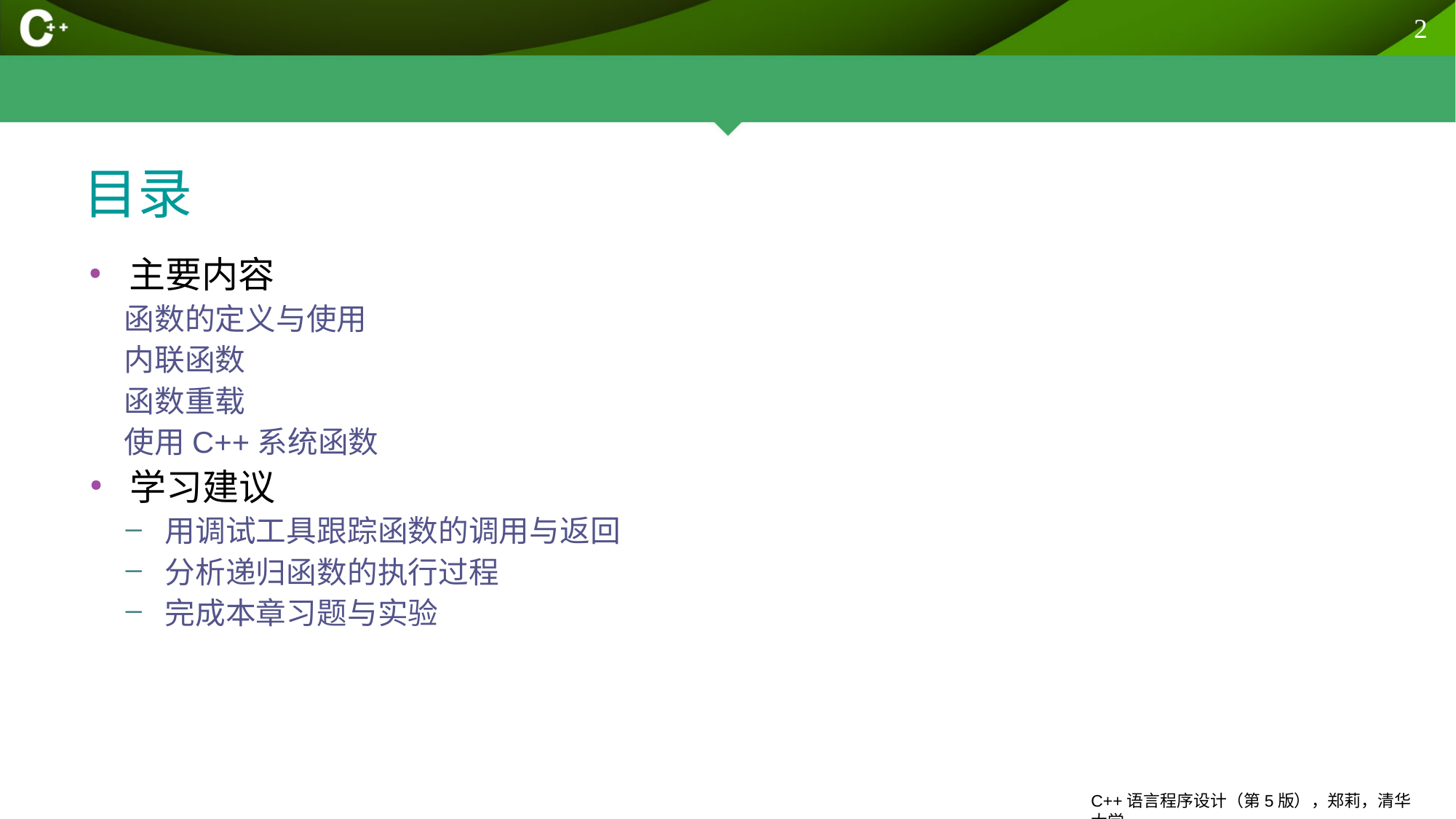

2
# 目录
主要内容
函数的定义与使用
内联函数
函数重载
使用C++系统函数
学习建议
用调试工具跟踪函数的调用与返回
分析递归函数的执行过程
完成本章习题与实验